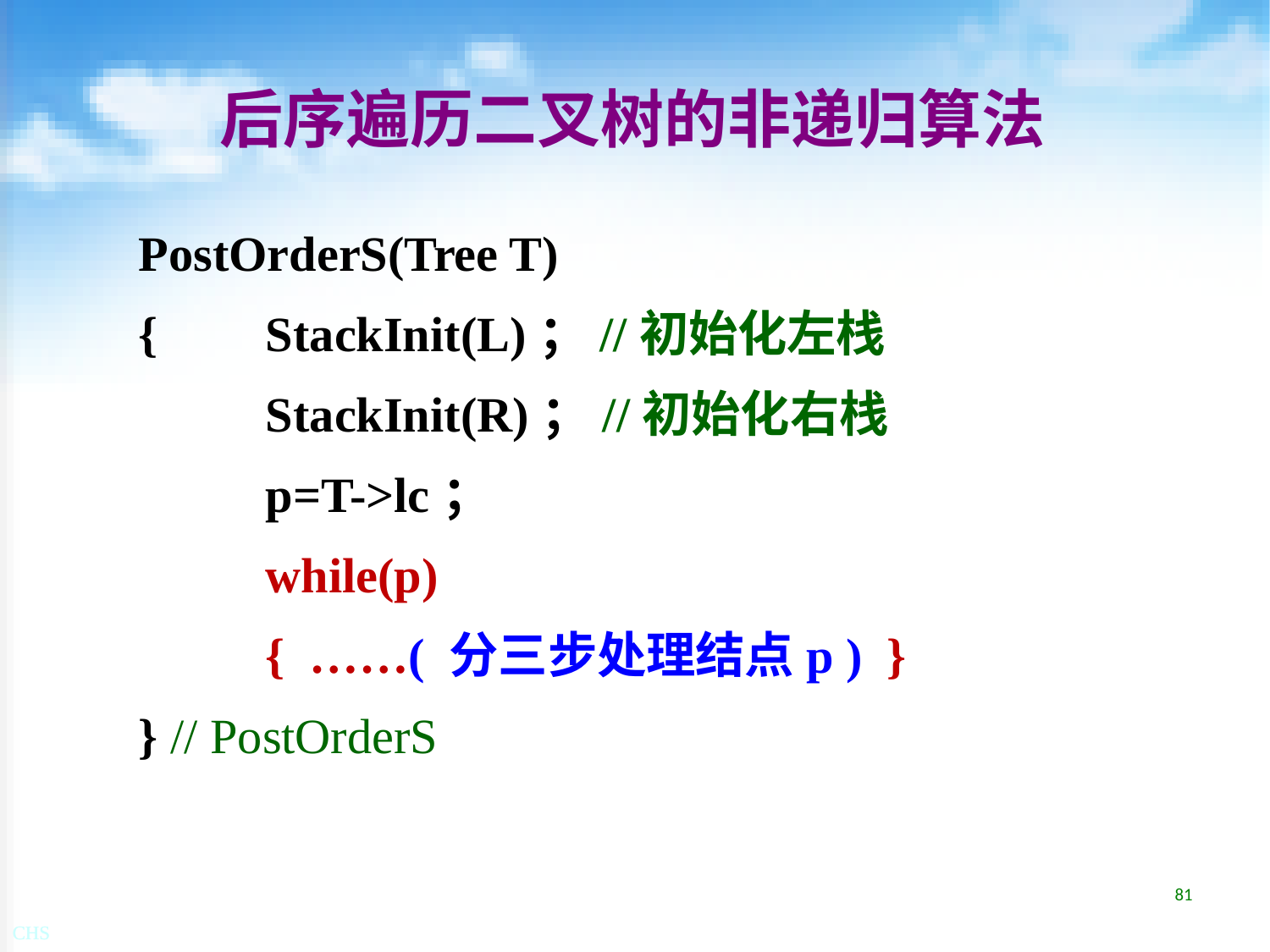

# 后序遍历二叉树的非递归算法
PostOrderS(Tree T)
{	StackInit(L)；//初始化左栈
	StackInit(R)；//初始化右栈
	p=T->lc；
	while(p)
	{  ……( 分三步处理结点p )  }
} // PostOrderS
81